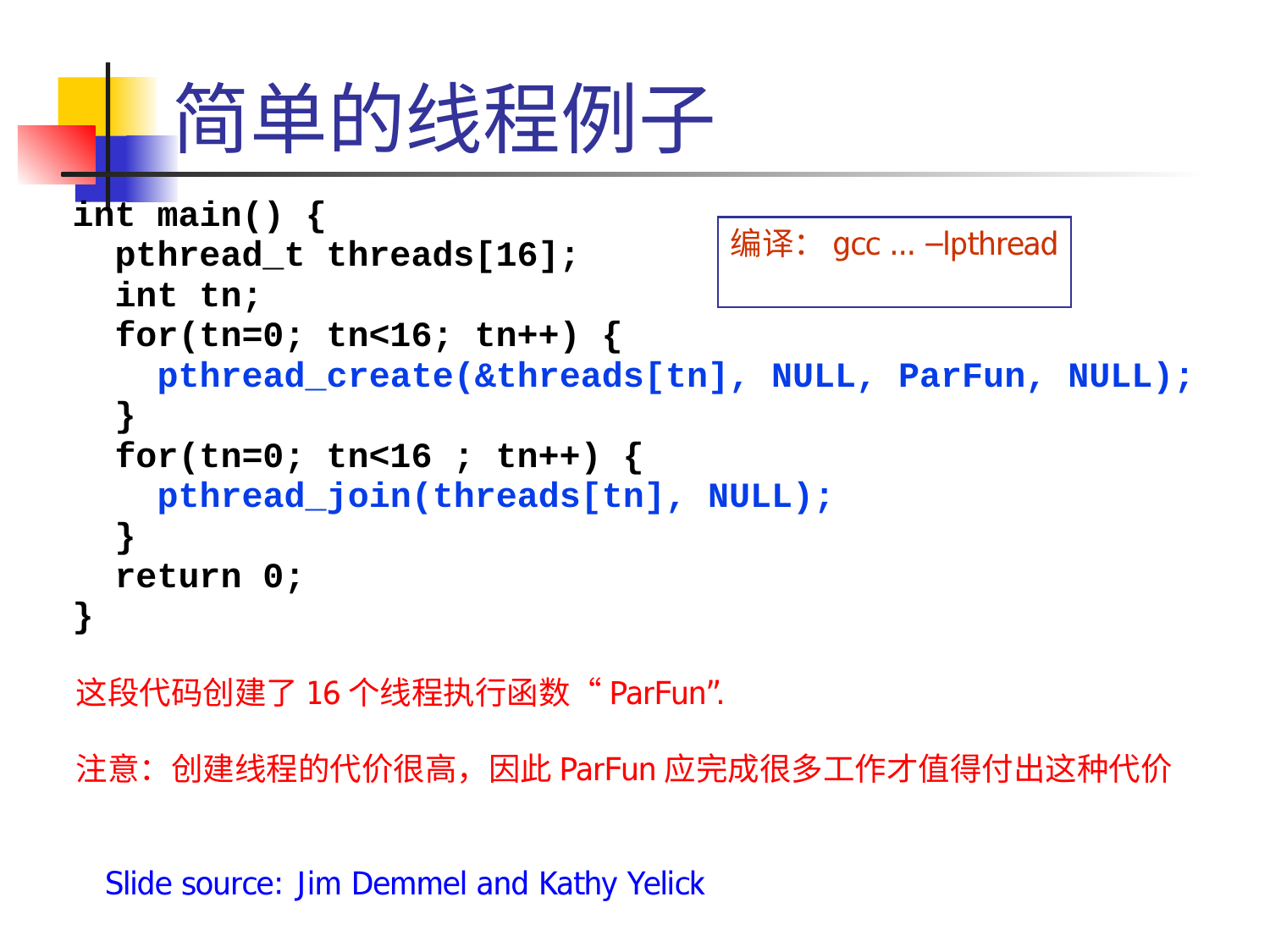

# 简单的线程例子

int main() {
  pthread_t threads[16];
  int tn;
  for(tn=0; tn<16; tn++) {
    pthread_create(&threads[tn], NULL, ParFun, NULL);
  }
  for(tn=0; tn<16 ; tn++) {
    pthread_join(threads[tn], NULL);
  }
  return 0;
}

编译：gcc … –lpthread

这段代码创建了16个线程执行函数“ParFun”.

注意：创建线程的代价很高，因此ParFun应完成很多工作才值得付出这种代价

Slide source: Jim Demmel and Kathy Yelick